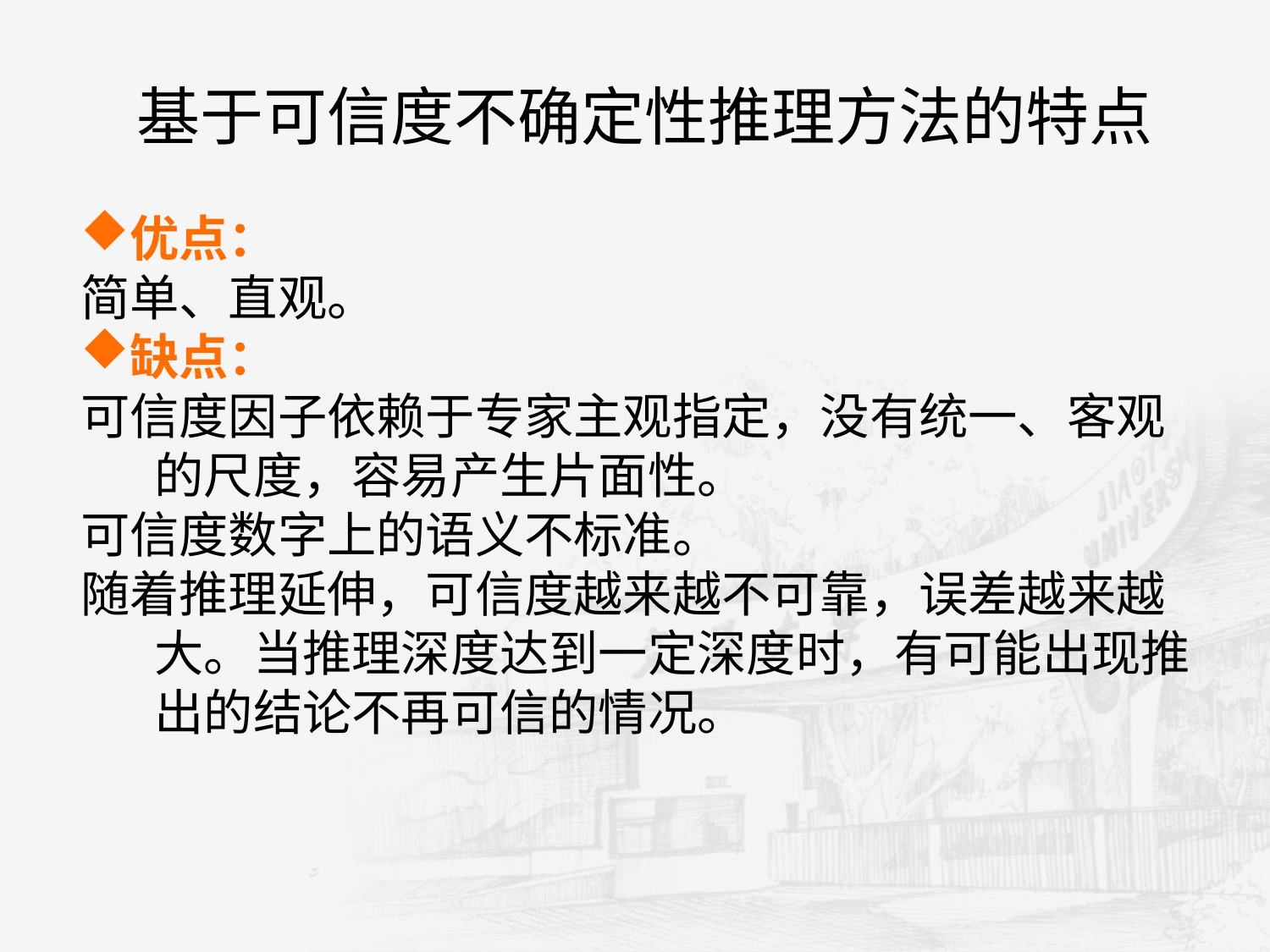

基于可信度不确定性推理方法的特点
优点：
简单、直观。
缺点：
可信度因子依赖于专家主观指定，没有统一、客观的尺度，容易产生片面性。
可信度数字上的语义不标准。
随着推理延伸，可信度越来越不可靠，误差越来越大。当推理深度达到一定深度时，有可能出现推出的结论不再可信的情况。
83